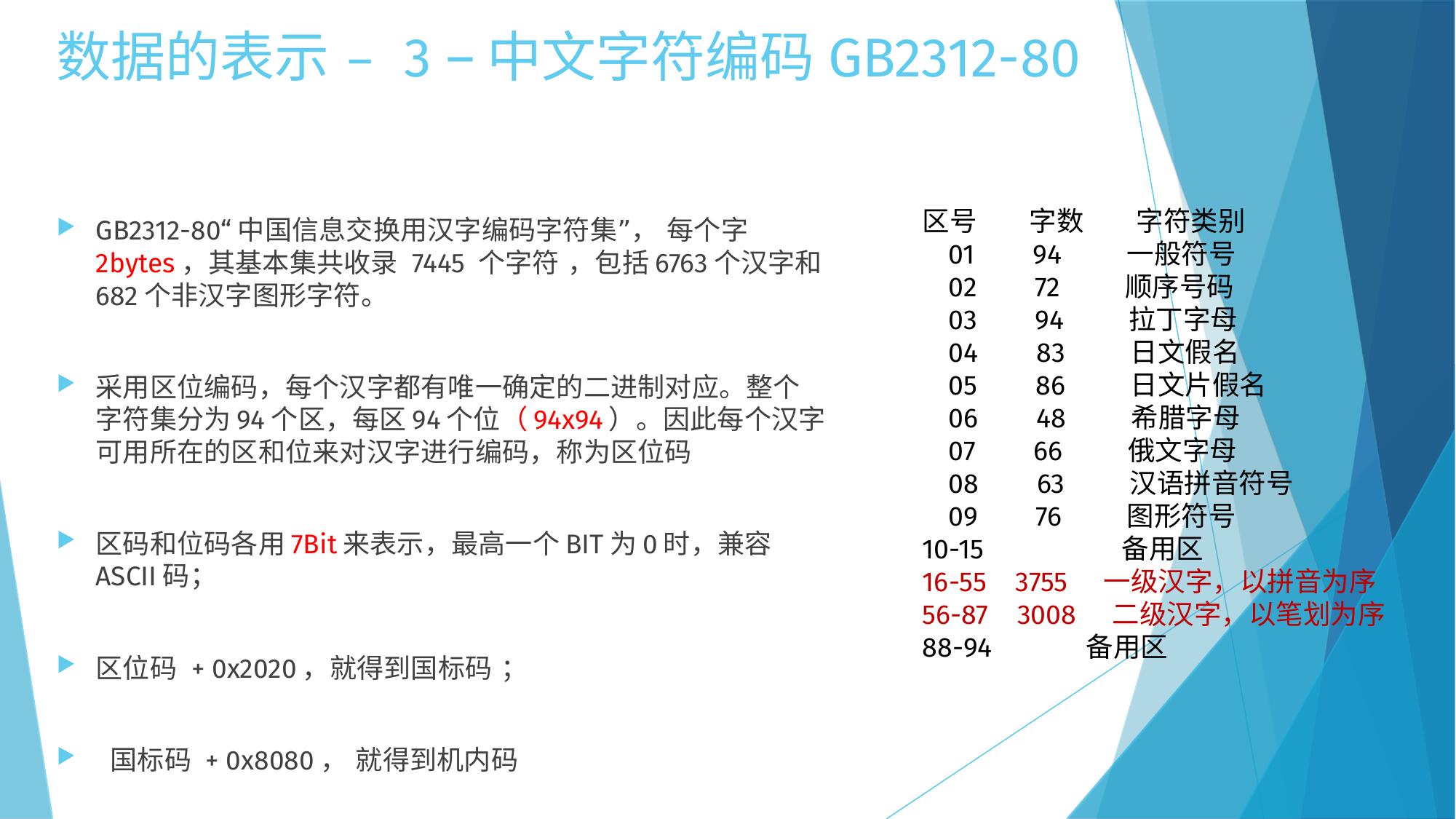

数据的表示 – 3 –中文字符编码GB2312-80

GB2312-80“中国信息交换用汉字编码字符集”， 每个字2bytes，其基本集共收录 7445 个字符 ，包括6763个汉字和682个非汉字图形字符。

采用区位编码，每个汉字都有唯一确定的二进制对应。整个字符集分为94个区，每区94个位（94x94）。因此每个汉字可用所在的区和位来对汉字进行编码，称为区位码

区码和位码各用7Bit来表示，最高一个BIT为0时，兼容ASCII码；

区位码 + 0x2020，就得到国标码 ；

 国标码 + 0x8080， 就得到机内码

 区号      字数      字符类别  
    01        94        一般符号  
    02        72        顺序号码  
    03        94        拉丁字母  
    04        83        日文假名  
    05        86        日文片假名  
    06        48        希腊字母  
    07        66        俄文字母  
    08        63        汉语拼音符号  
    09        76        图形符号  
 10-15                  备用区  
 16-55    3755    一级汉字，以拼音为序  
 56-87    3008    二级汉字，以笔划为序  
 88-94            备用区